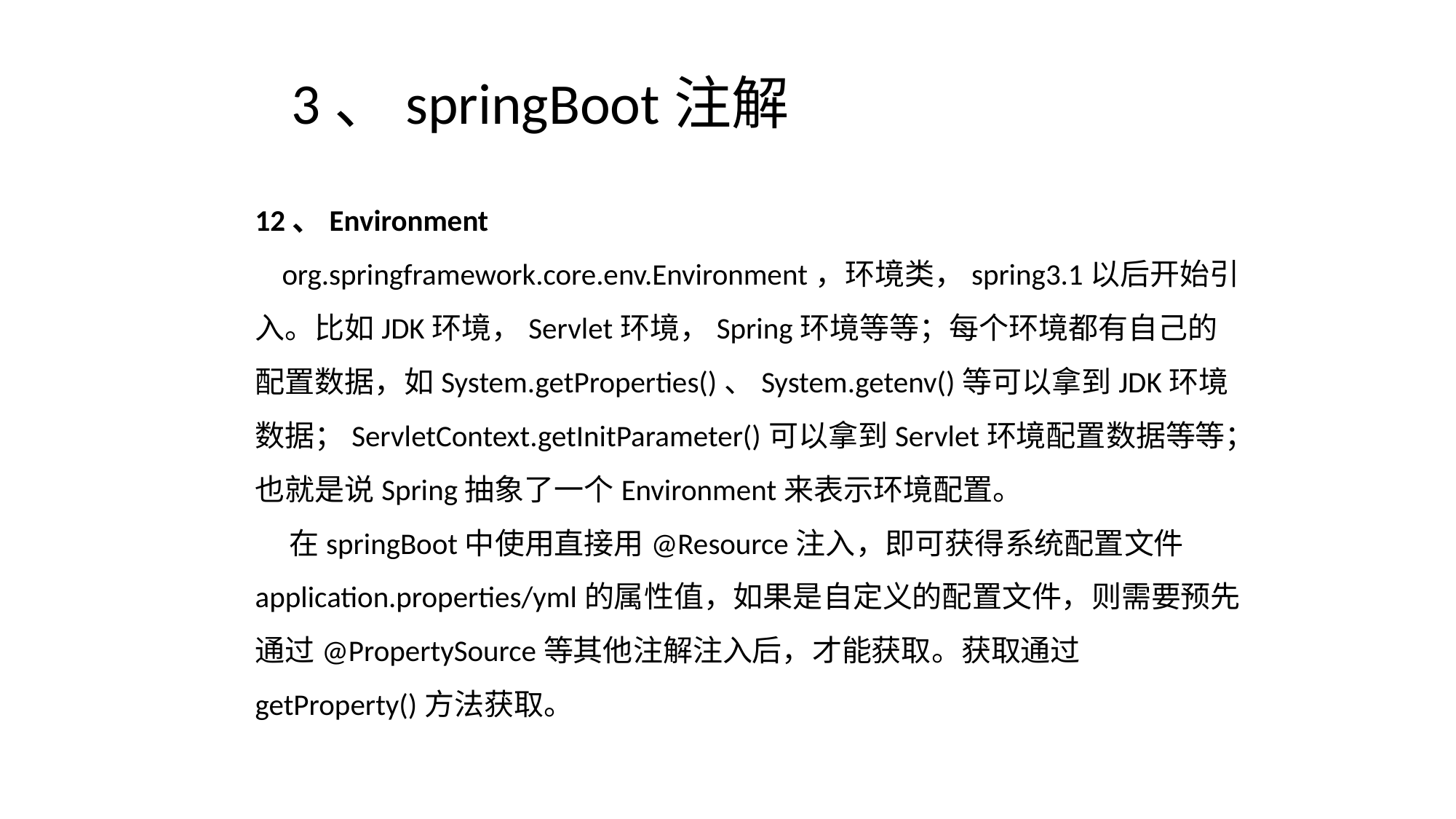

# 3、springBoot注解
12、Environment
    org.springframework.core.env.Environment，环境类，spring3.1以后开始引入。比如JDK环境，Servlet环境，Spring环境等等；每个环境都有自己的配置数据，如System.getProperties()、System.getenv()等可以拿到JDK环境数据；ServletContext.getInitParameter()可以拿到Servlet环境配置数据等等；也就是说Spring抽象了一个Environment来表示环境配置。
    在springBoot中使用直接用@Resource注入，即可获得系统配置文件application.properties/yml的属性值，如果是自定义的配置文件，则需要预先通过@PropertySource等其他注解注入后，才能获取。获取通过getProperty()方法获取。